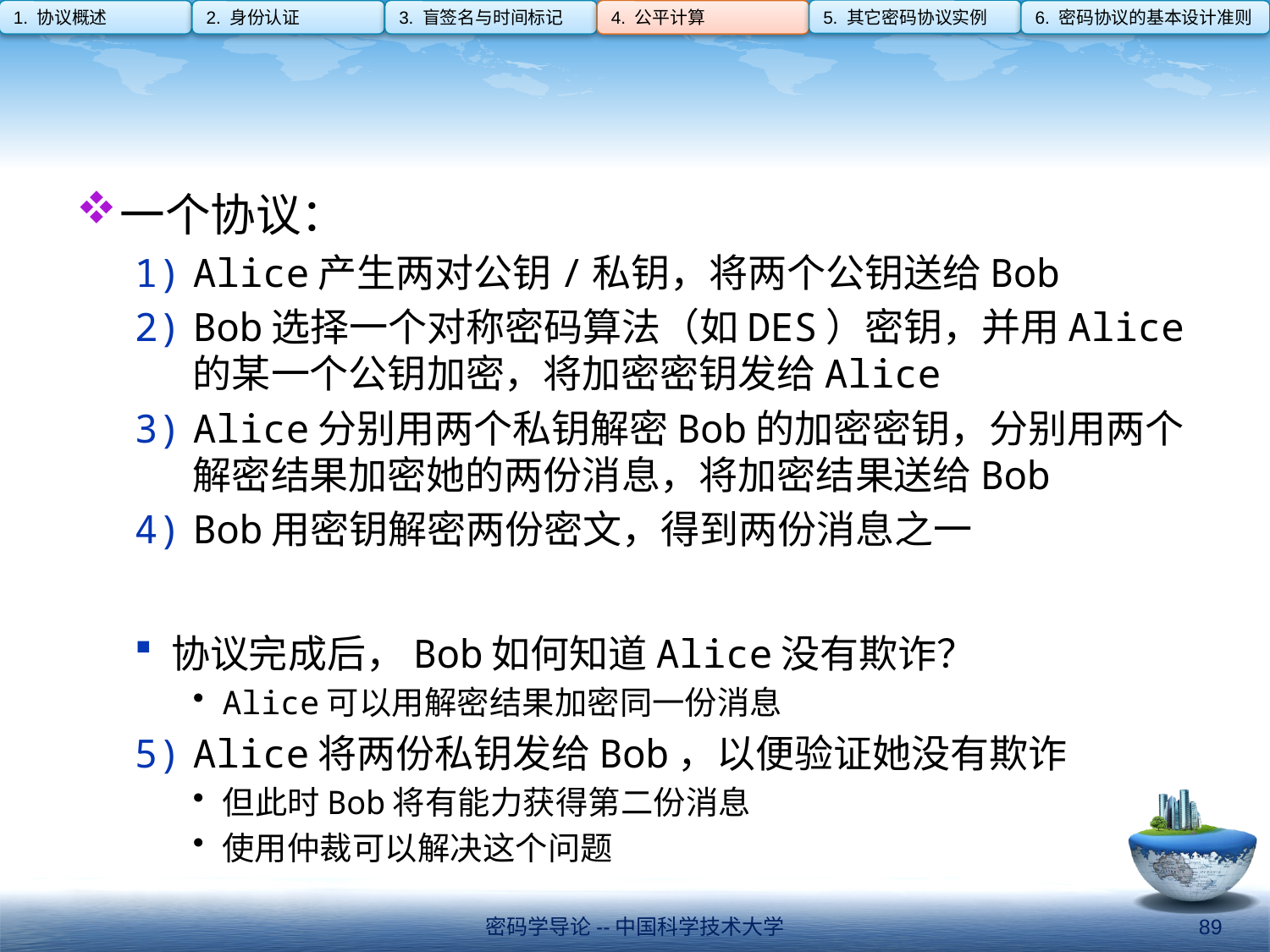

5. 其它密码协议实例
1. 协议概述
2. 身份认证
3. 盲签名与时间标记
4. 公平计算
6. 密码协议的基本设计准则
#
一个协议：
Alice产生两对公钥/私钥，将两个公钥送给Bob
Bob选择一个对称密码算法（如DES）密钥，并用Alice的某一个公钥加密，将加密密钥发给Alice
Alice分别用两个私钥解密Bob的加密密钥，分别用两个解密结果加密她的两份消息，将加密结果送给Bob
Bob用密钥解密两份密文，得到两份消息之一

协议完成后，Bob如何知道Alice没有欺诈？
Alice可以用解密结果加密同一份消息
Alice将两份私钥发给Bob，以便验证她没有欺诈
但此时Bob将有能力获得第二份消息
使用仲裁可以解决这个问题

密码学导论--中国科学技术大学
89